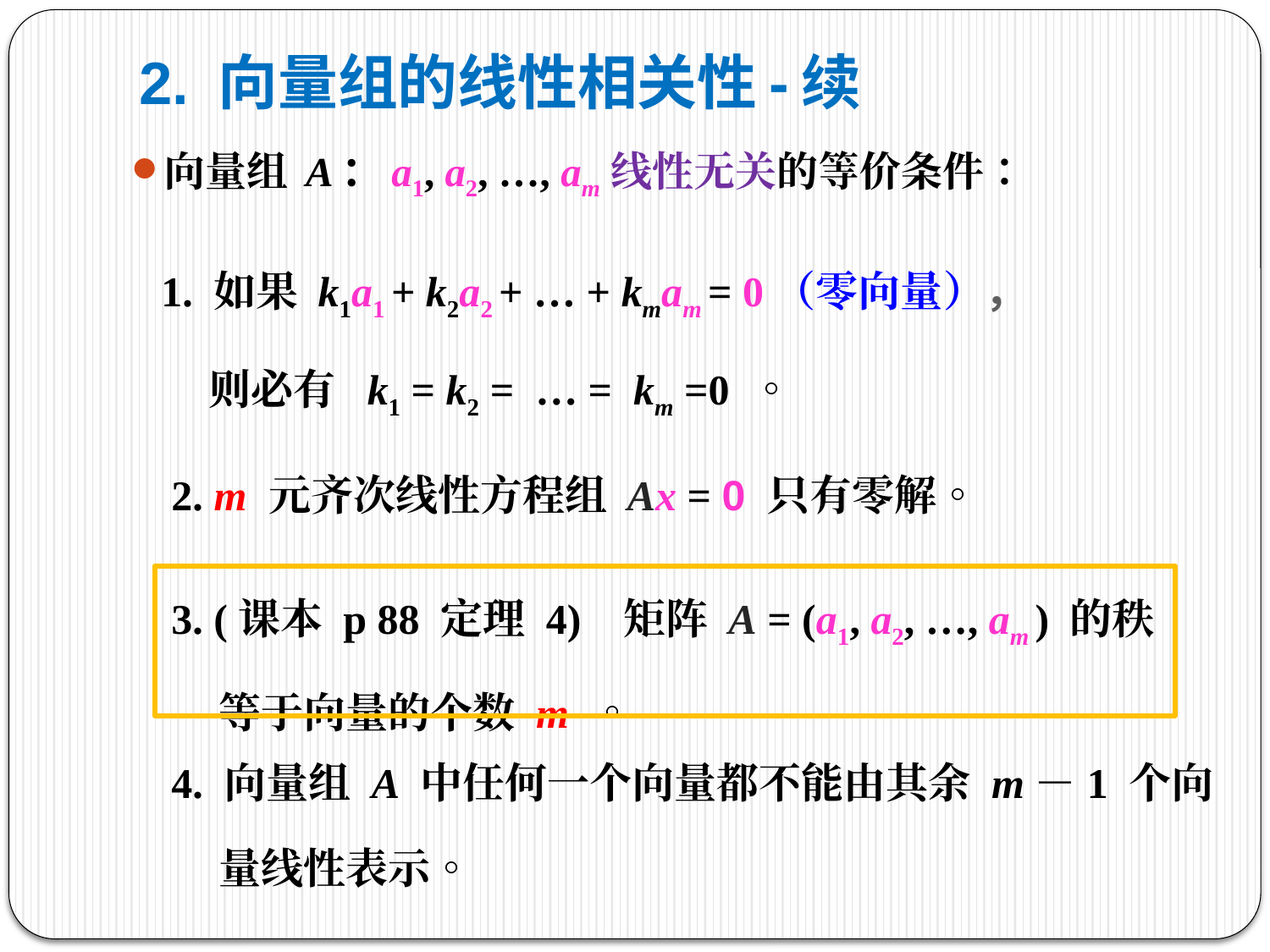

# 2. 向量组的线性相关性-续
向量组 A：a1, a2, …, am 线性无关的等价条件：

1. 如果 k1a1 + k2a2 + … + kmam = 0（零向量），则必有  k1 = k2 =  … =  km =0 。
2. m 元齐次线性方程组 Ax = 0 只有零解。
3. (课本 p 88 定理 4)   矩阵 A = (a1, a2, …, am ) 的秩等于向量的个数 m 。

4. 向量组 A 中任何一个向量都不能由其余 m－1 个向量线性表示。